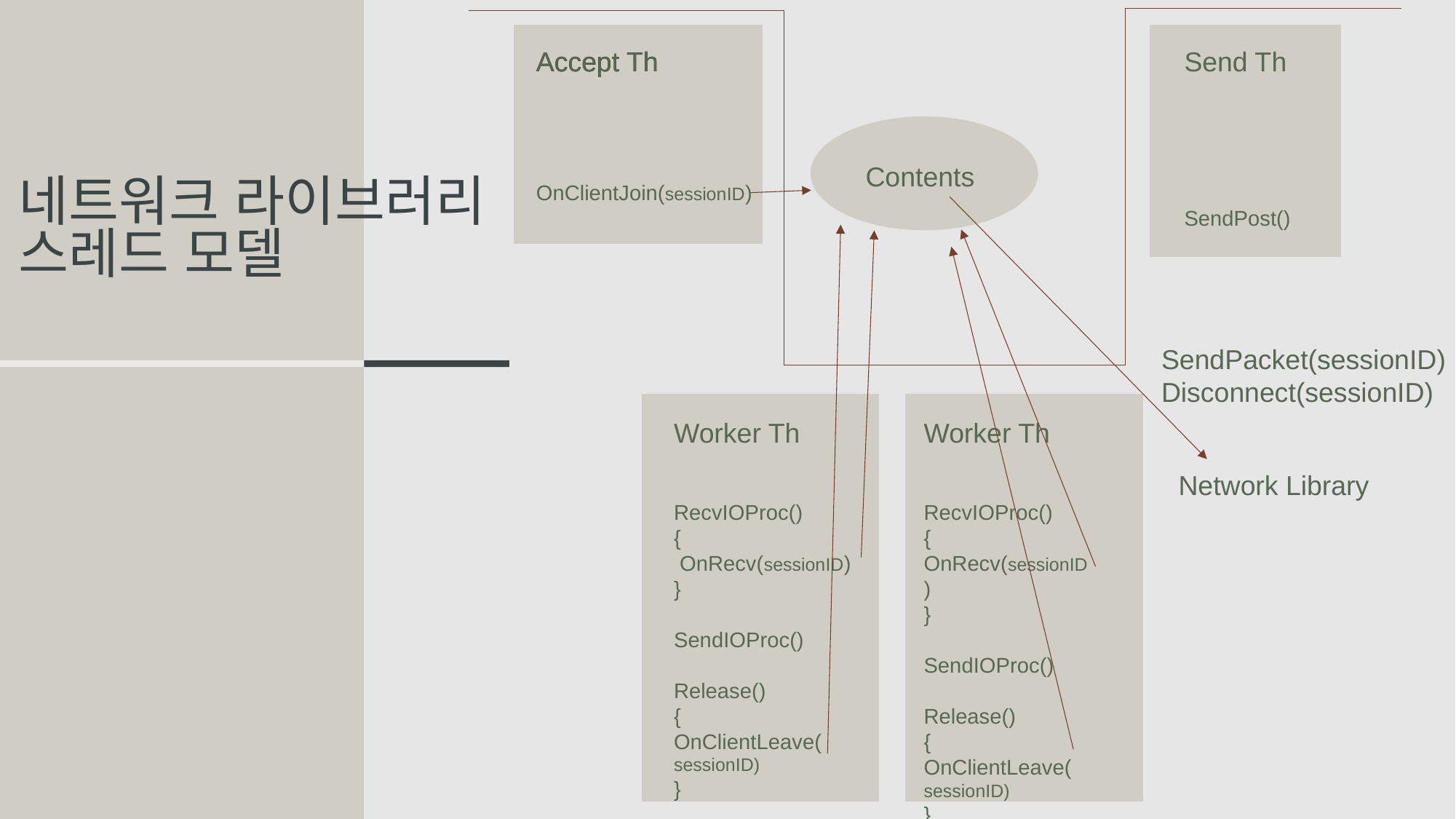

Accept Th
Accept Th

OnClientJoin(sessionID)

Send Th

SendPost()

Contents

# 네트워크 라이브러리 스레드 모델
SendPacket(sessionID)
Disconnect(sessionID)

Worker Th

RecvIOProc()
{
 OnRecv(sessionID)
}

SendIOProc()

Release()
{
OnClientLeave(
sessionID)
}
Worker Th

RecvIOProc()
{
OnRecv(sessionID)
}

SendIOProc()

Release()
{
OnClientLeave(
sessionID)
}
Network Library